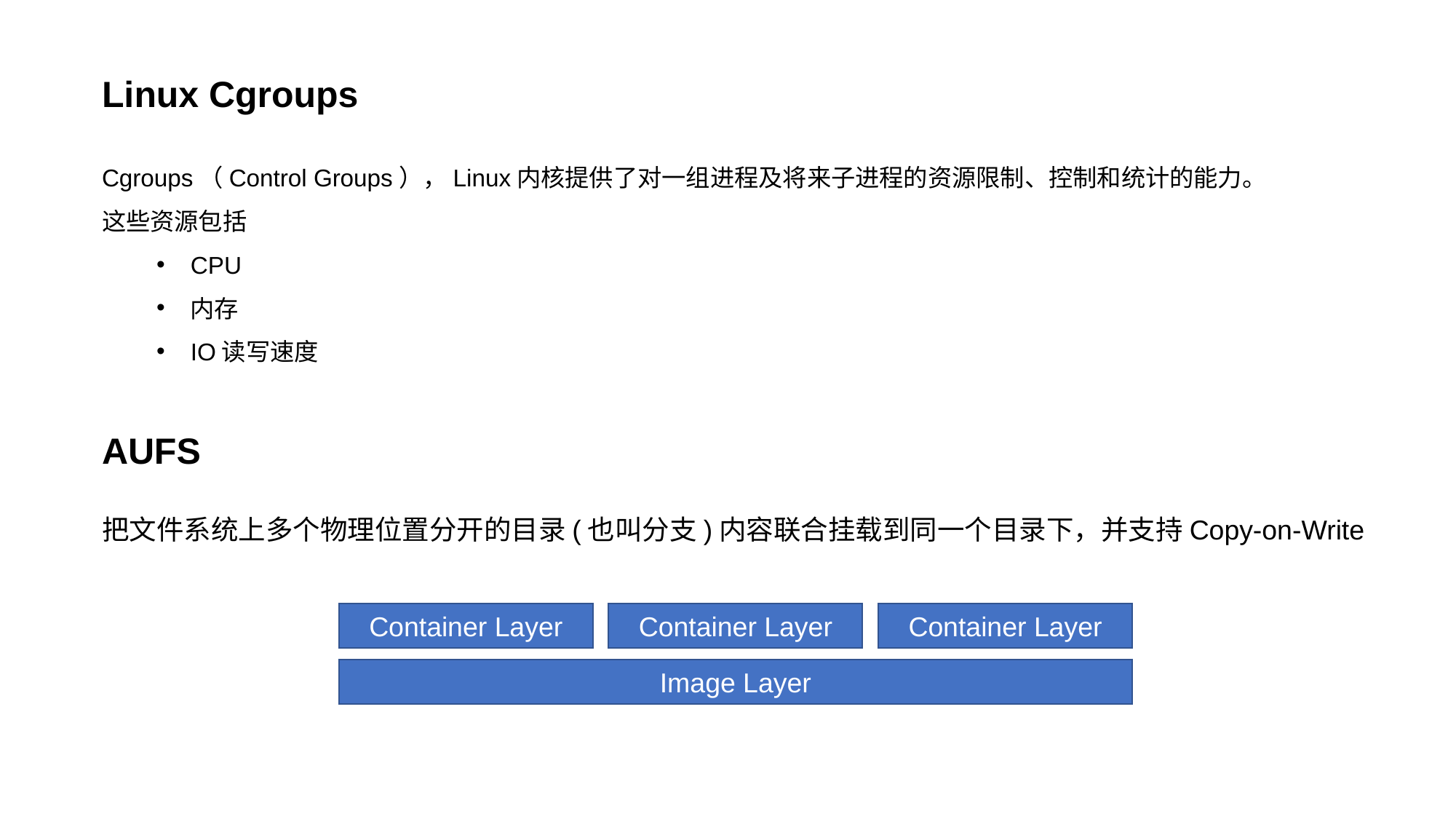

Linux Cgroups
Cgroups（Control Groups），Linux内核提供了对一组进程及将来子进程的资源限制、控制和统计的能力。这些资源包括
CPU
内存
IO读写速度
AUFS
把文件系统上多个物理位置分开的目录(也叫分支)内容联合挂载到同一个目录下，并支持Copy-on-Write
Container Layer
Container Layer
Container Layer
Image Layer